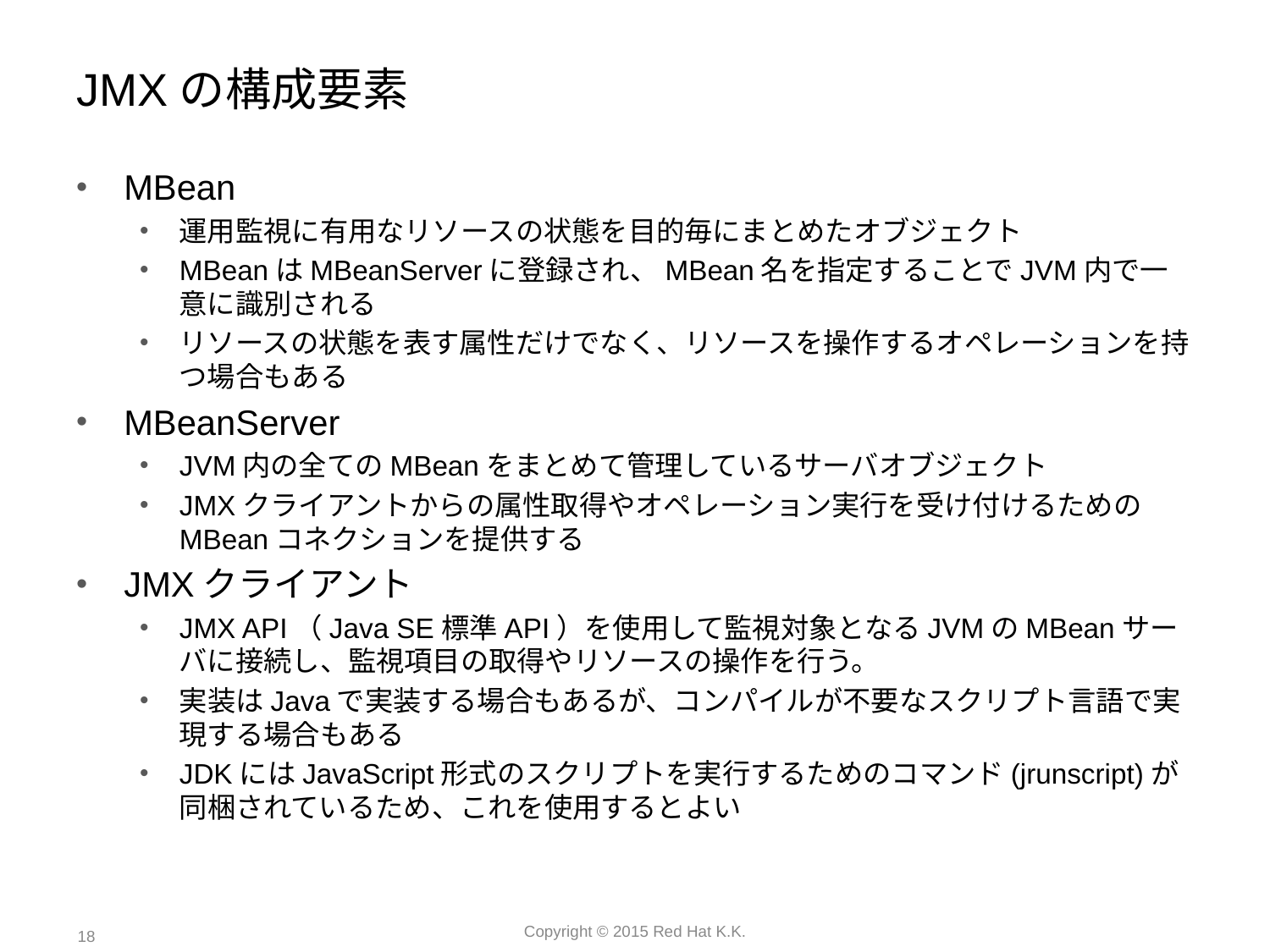

# JMXの構成要素
MBean
運用監視に有用なリソースの状態を目的毎にまとめたオブジェクト
MBeanはMBeanServerに登録され、MBean名を指定することでJVM内で一意に識別される
リソースの状態を表す属性だけでなく、リソースを操作するオペレーションを持つ場合もある
MBeanServer
JVM内の全てのMBeanをまとめて管理しているサーバオブジェクト
JMXクライアントからの属性取得やオペレーション実行を受け付けるためのMBeanコネクションを提供する
JMXクライアント
JMX API（Java SE標準API）を使用して監視対象となるJVMのMBeanサーバに接続し、監視項目の取得やリソースの操作を行う。
実装はJavaで実装する場合もあるが、コンパイルが不要なスクリプト言語で実現する場合もある
JDKにはJavaScript形式のスクリプトを実行するためのコマンド(jrunscript)が同梱されているため、これを使用するとよい
18
Copyright © 2015 Red Hat K.K.